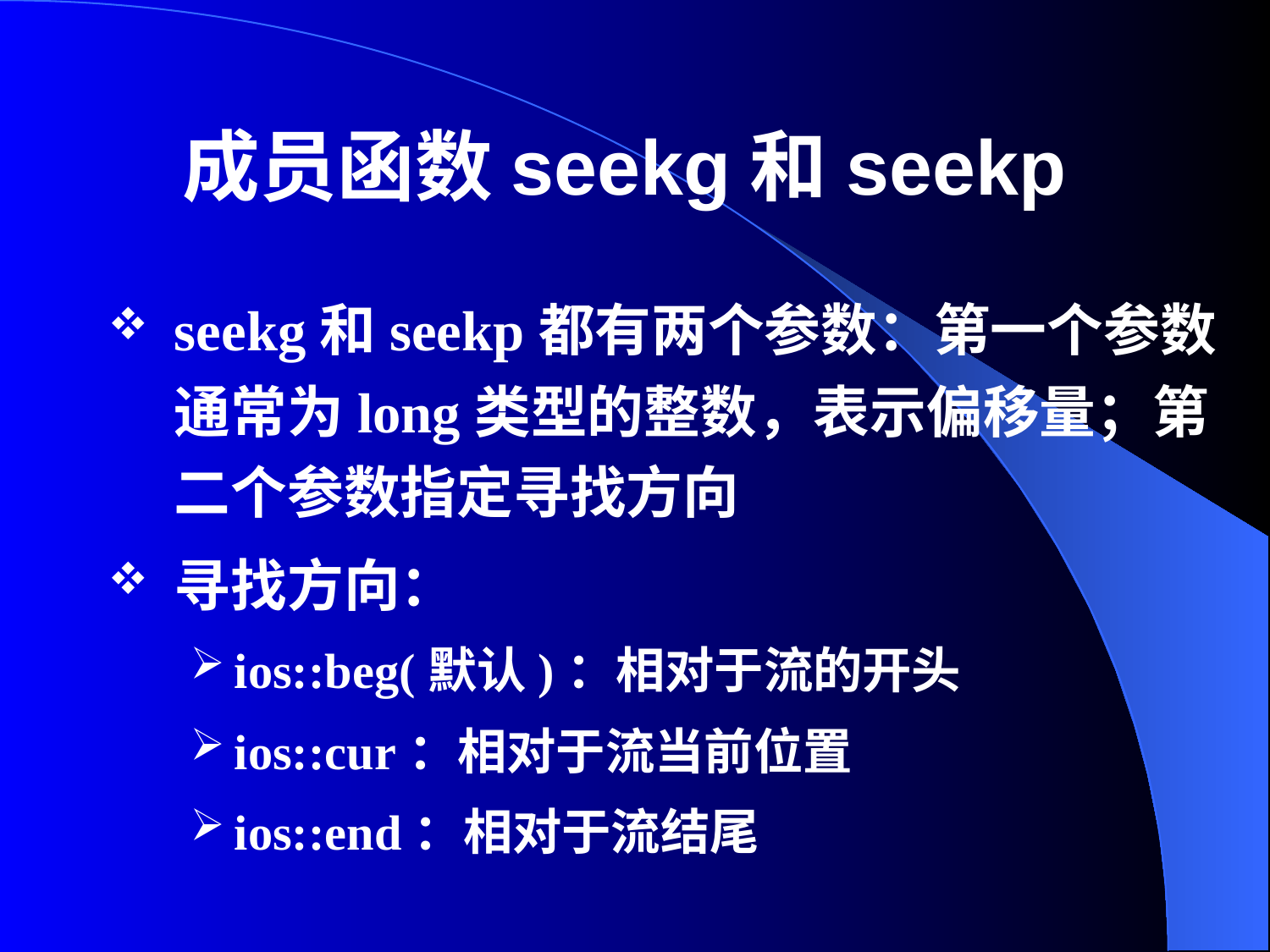

# 成员函数seekg和seekp
seekg和seekp都有两个参数：第一个参数通常为long类型的整数，表示偏移量；第二个参数指定寻找方向
寻找方向：
ios::beg(默认)：相对于流的开头
ios::cur：相对于流当前位置
ios::end：相对于流结尾